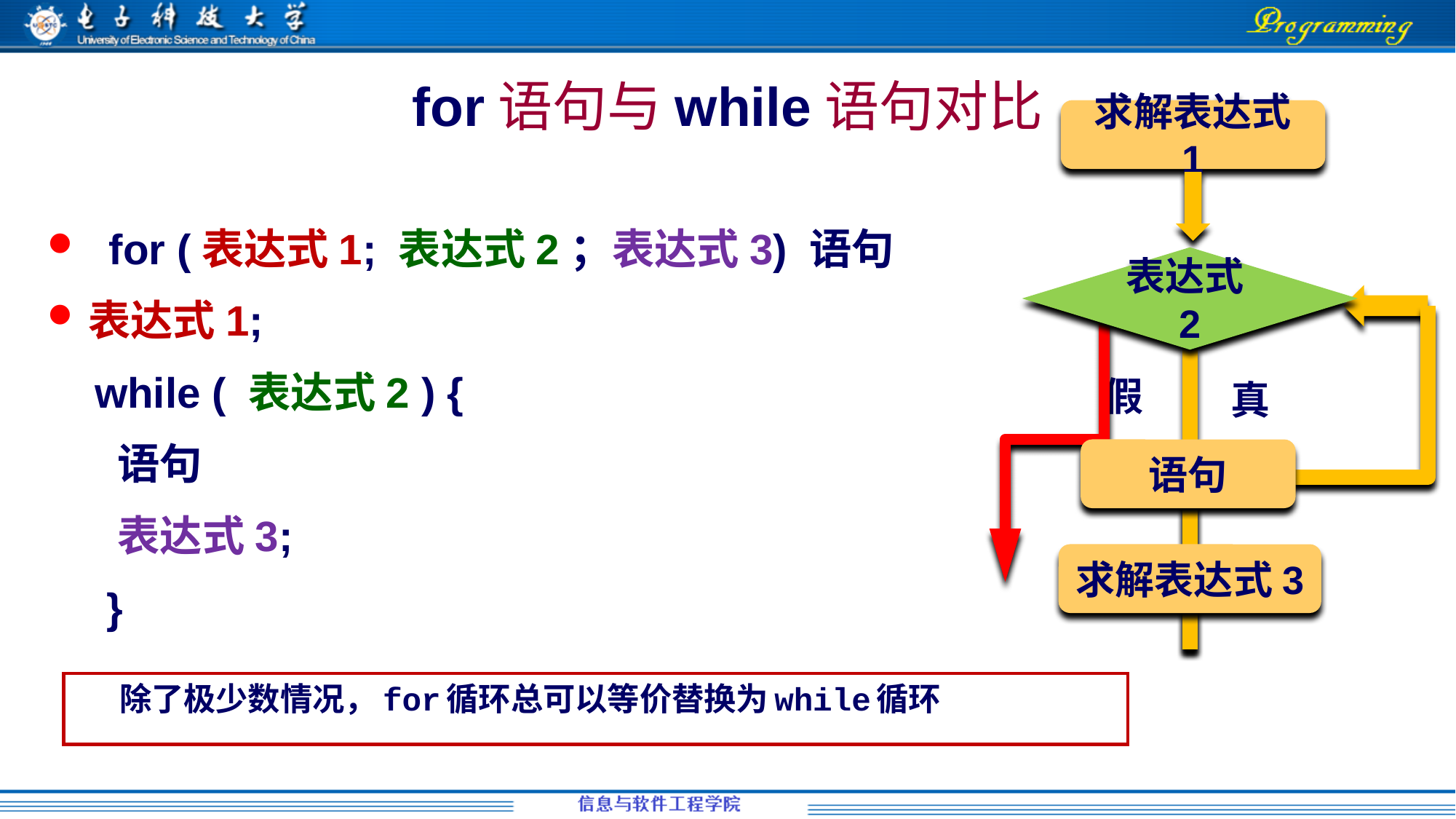

# for语句与while语句对比
求解表达式 1

for (表达式1; 表达式2；表达式3) 语句
表达式1;
    while ( 表达式2 ) {
    	  语句
    	  表达式3;
     }
表达式2

假
真
语句
求解表达式3
除了极少数情况，for循环总可以等价替换为while循环